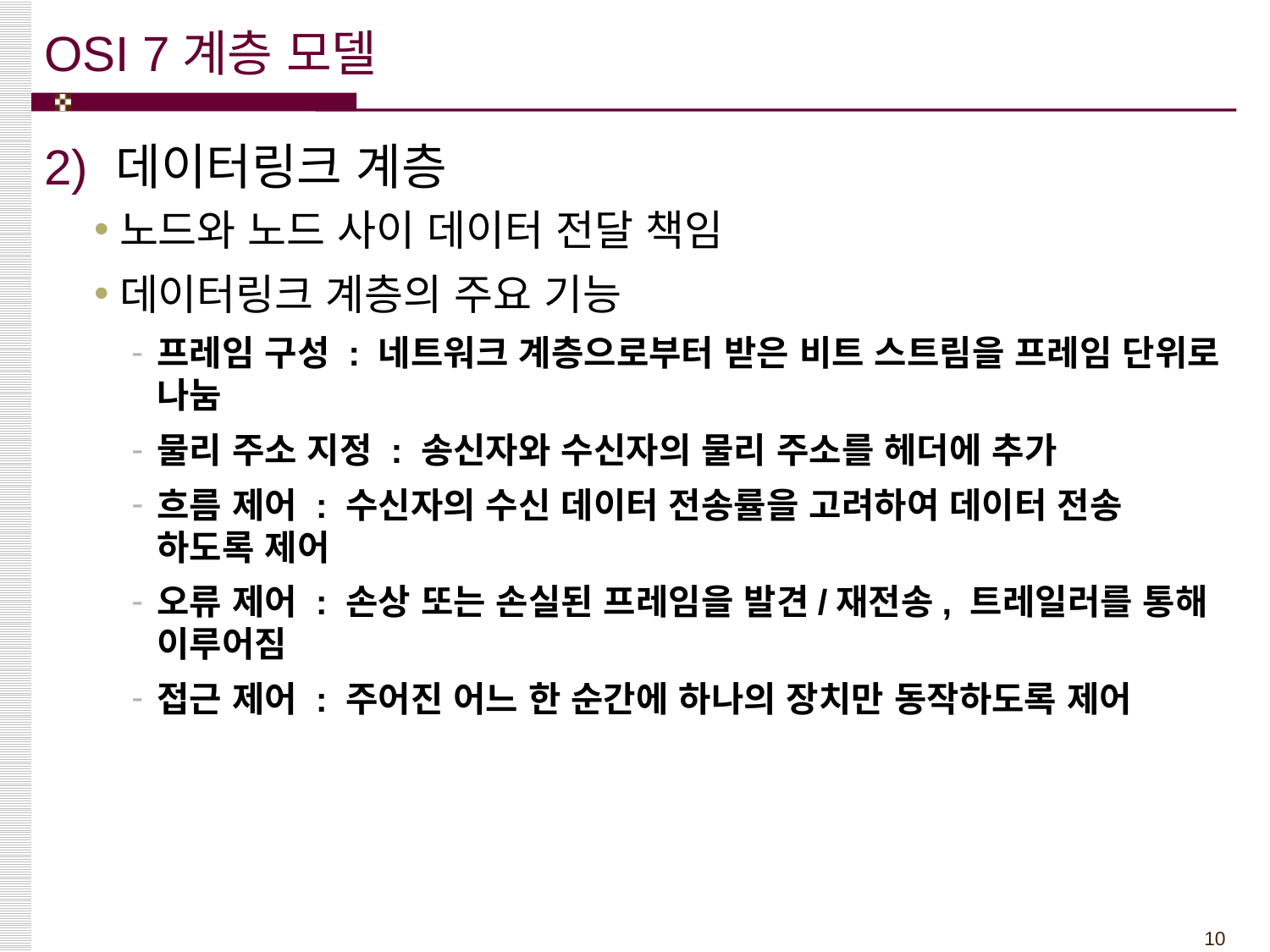

# OSI 7계층 모델
데이터링크 계층
노드와 노드 사이 데이터 전달 책임
데이터링크 계층의 주요 기능
프레임 구성 : 네트워크 계층으로부터 받은 비트 스트림을 프레임 단위로 나눔
물리 주소 지정 : 송신자와 수신자의 물리 주소를 헤더에 추가
흐름 제어 : 수신자의 수신 데이터 전송률을 고려하여 데이터 전송 하도록 제어
오류 제어 : 손상 또는 손실된 프레임을 발견/재전송, 트레일러를 통해 이루어짐
접근 제어 : 주어진 어느 한 순간에 하나의 장치만 동작하도록 제어